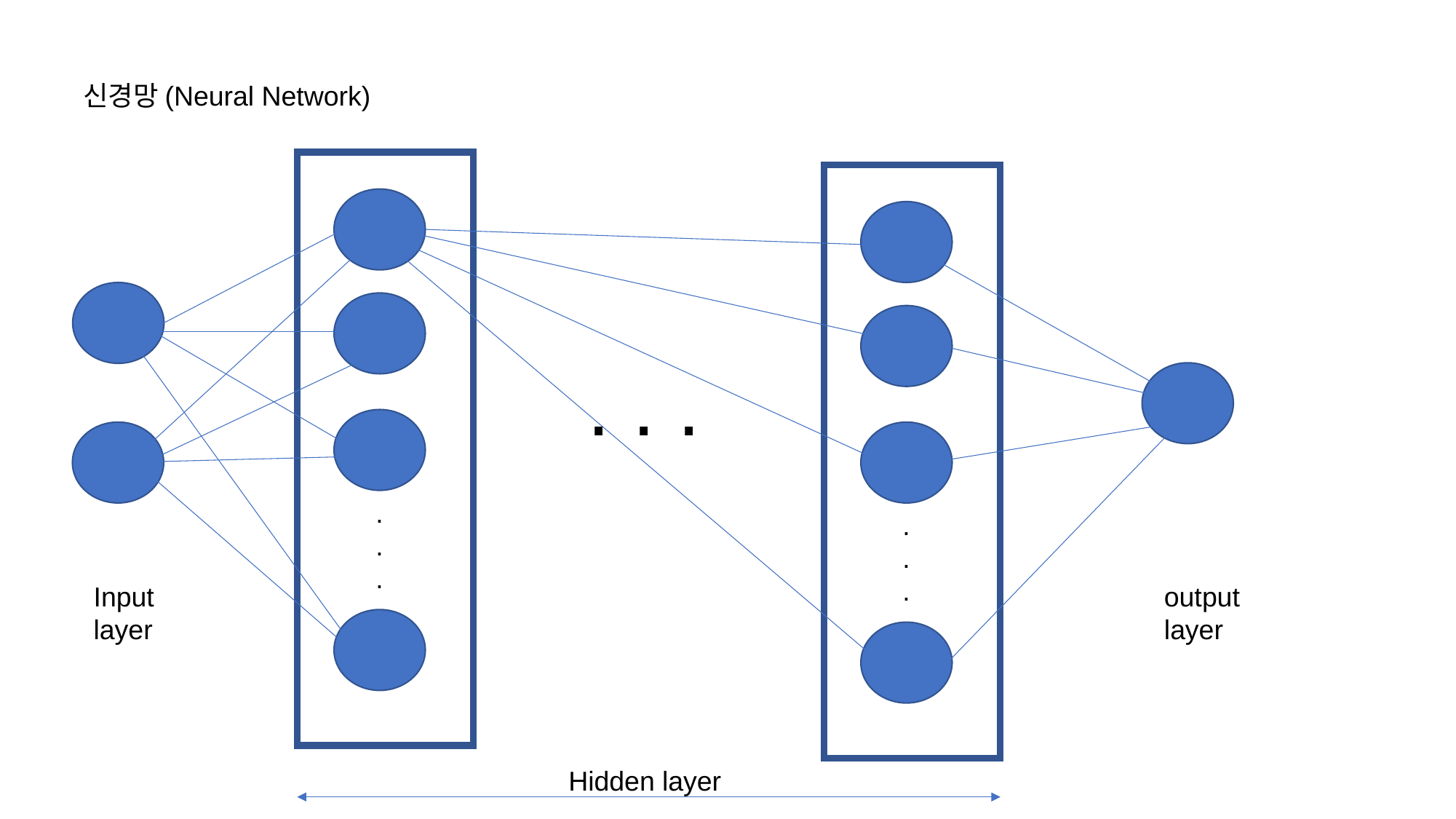

신경망(Neural Network)

. . .

.
.
.
.
.
.
Input
layer
output
layer

Hidden layer